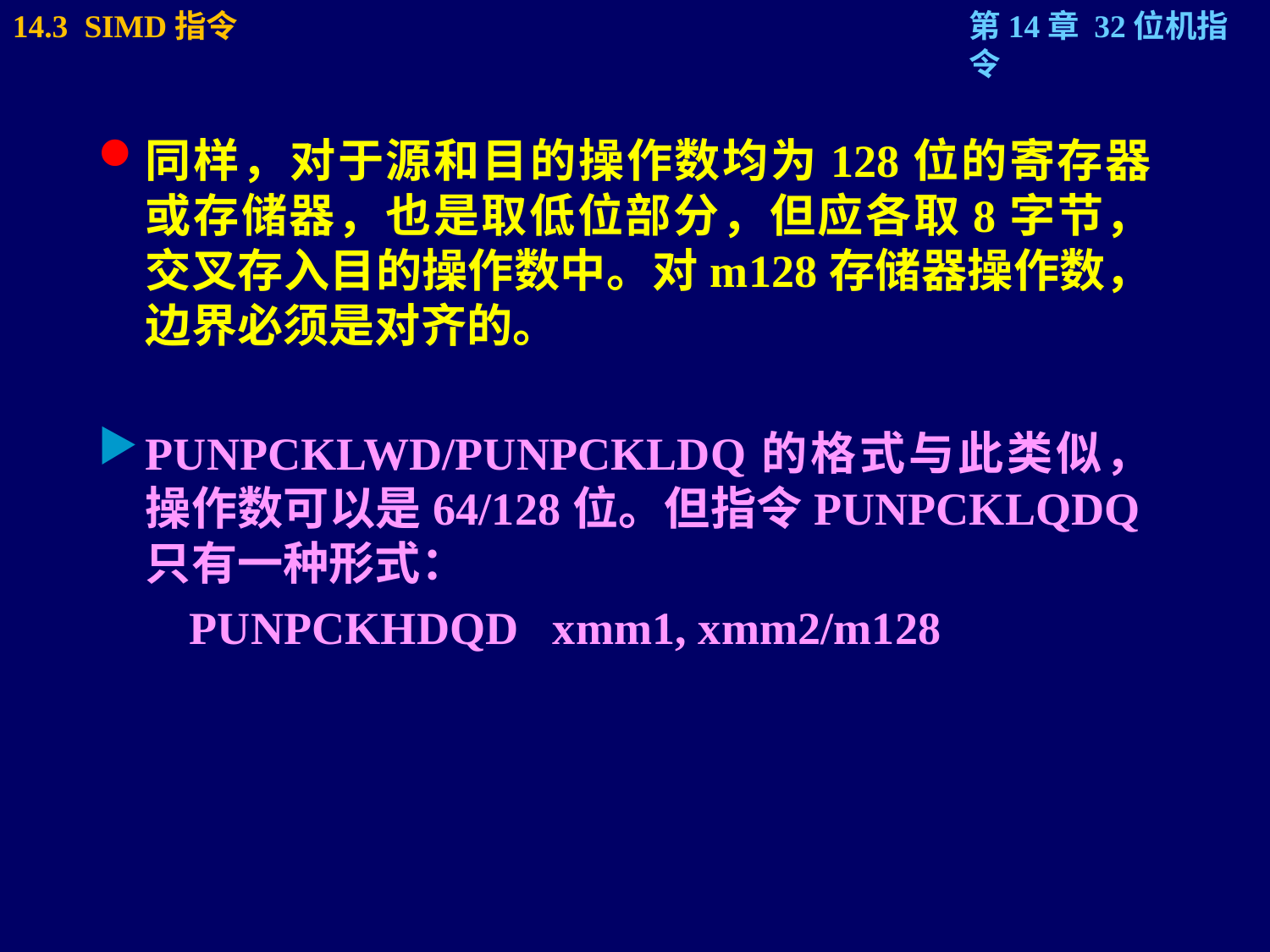

同样，对于源和目的操作数均为128位的寄存器或存储器，也是取低位部分，但应各取8字节，交叉存入目的操作数中。对m128存储器操作数，边界必须是对齐的。

PUNPCKLWD/PUNPCKLDQ的格式与此类似，操作数可以是64/128位。但指令PUNPCKLQDQ只有一种形式：
        PUNPCKHDQD   xmm1, xmm2/m128